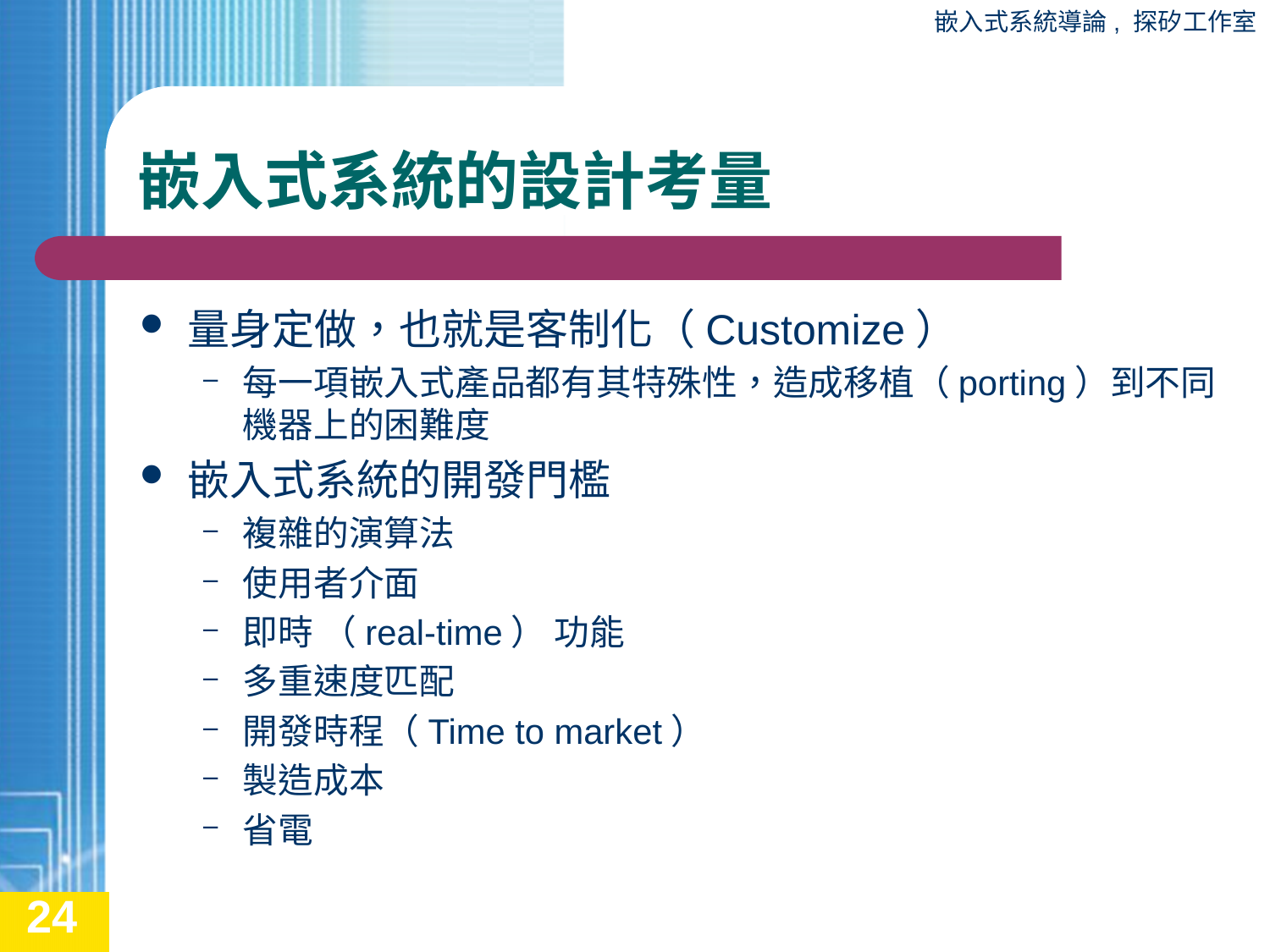

嵌入式系統導論, 探矽工作室
# 嵌入式系統的設計考量
量身定做，也就是客制化（Customize）
每一項嵌入式產品都有其特殊性，造成移植（porting）到不同機器上的困難度
嵌入式系統的開發門檻
複雜的演算法
使用者介面
即時 （real-time） 功能
多重速度匹配
開發時程（Time to market）
製造成本
省電
24